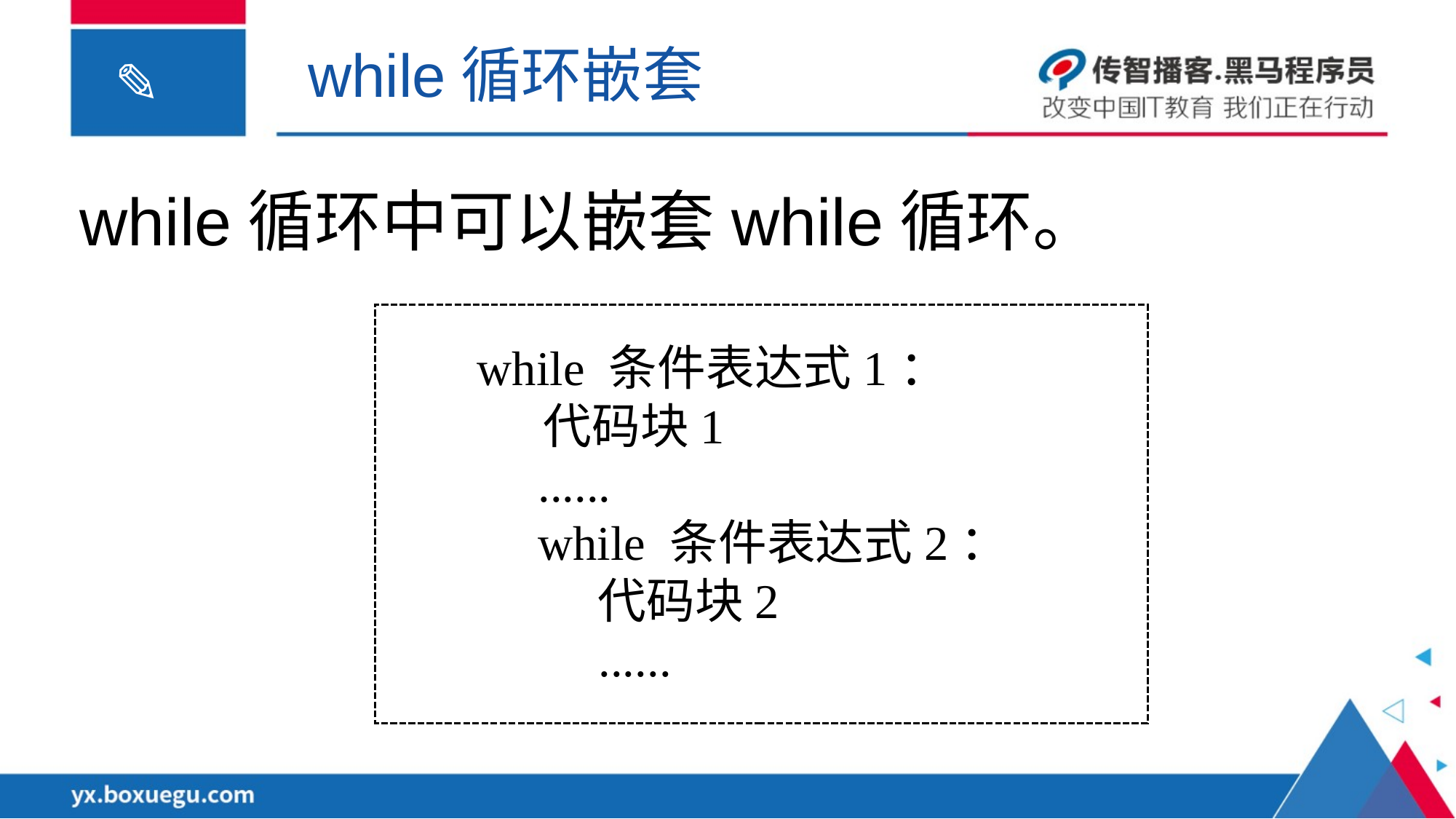

while循环嵌套
while循环中可以嵌套while循环。

while 条件表达式1：
     代码块1
     ......
     while 条件表达式2：
          代码块2
	 ......